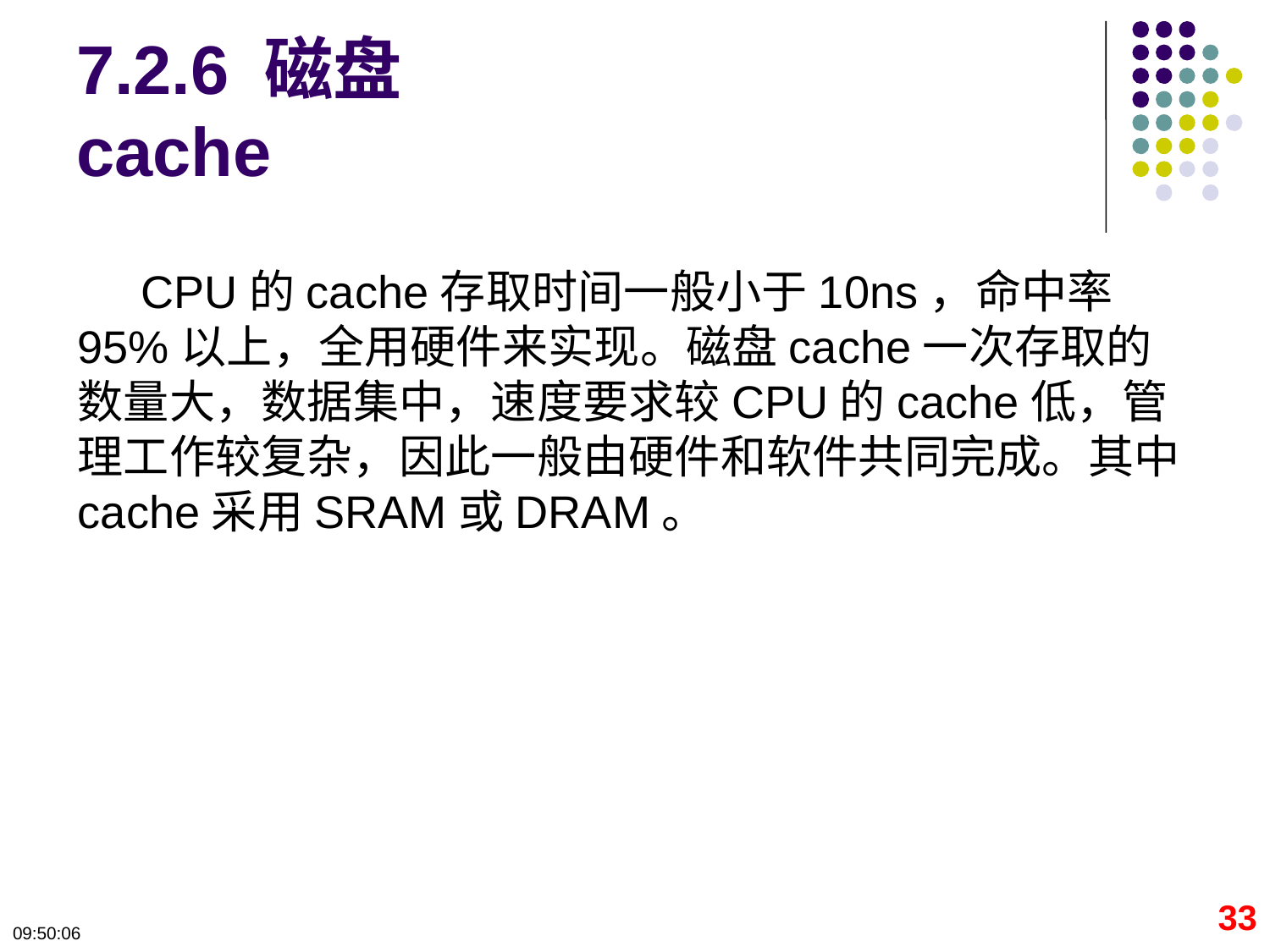

# 7.2.6 磁盘cache
CPU的cache存取时间一般小于10ns，命中率95%以上，全用硬件来实现。磁盘cache一次存取的数量大，数据集中，速度要求较CPU的cache低，管理工作较复杂，因此一般由硬件和软件共同完成。其中cache采用SRAM或DRAM。
33
09:50:06